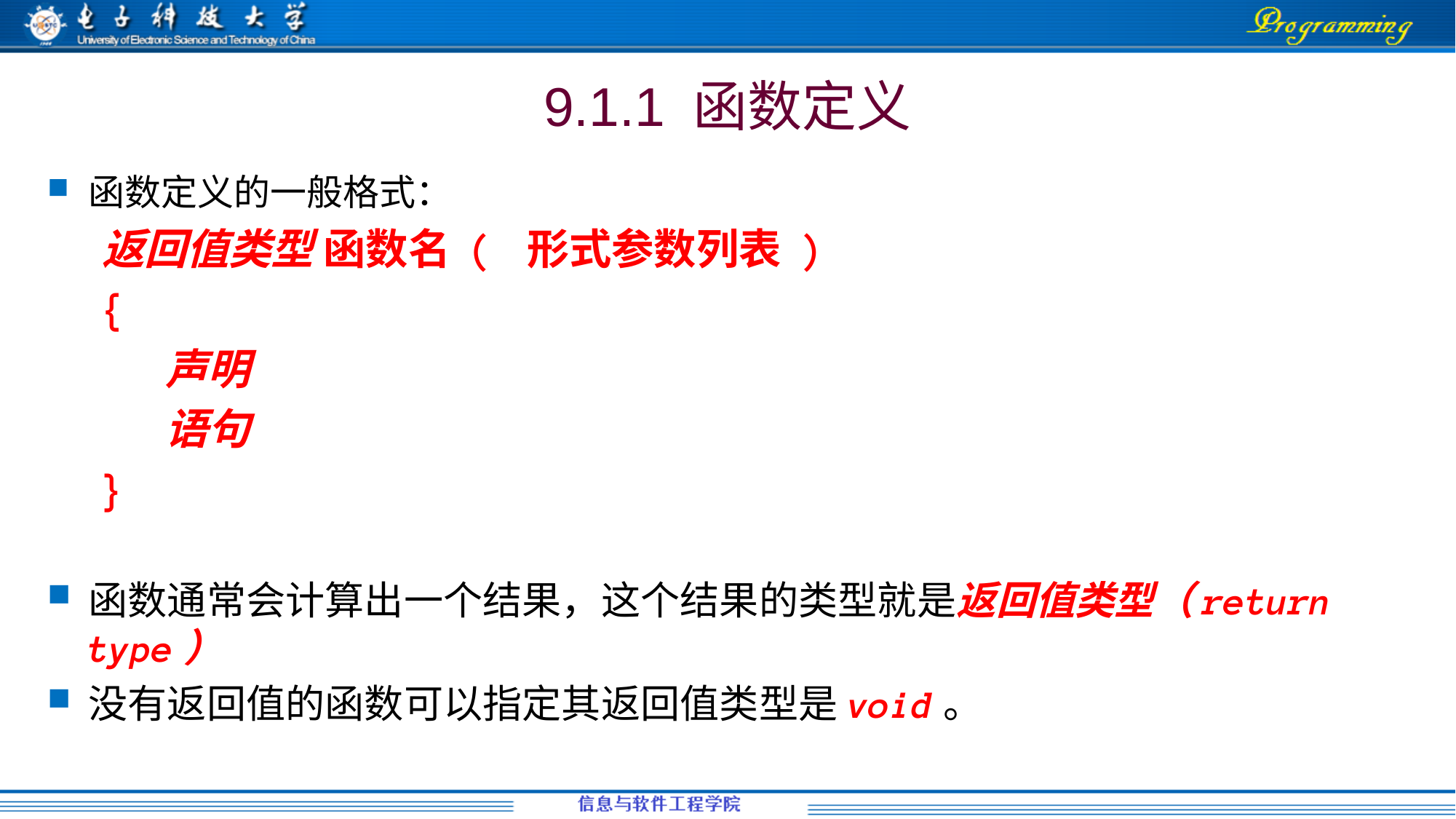

# 9.1.1 函数定义
函数定义的一般格式：
返回值类型 函数名 ( 形式参数列表 )
{
	  声明
	  语句
}

函数通常会计算出一个结果，这个结果的类型就是返回值类型（return type）
没有返回值的函数可以指定其返回值类型是void。